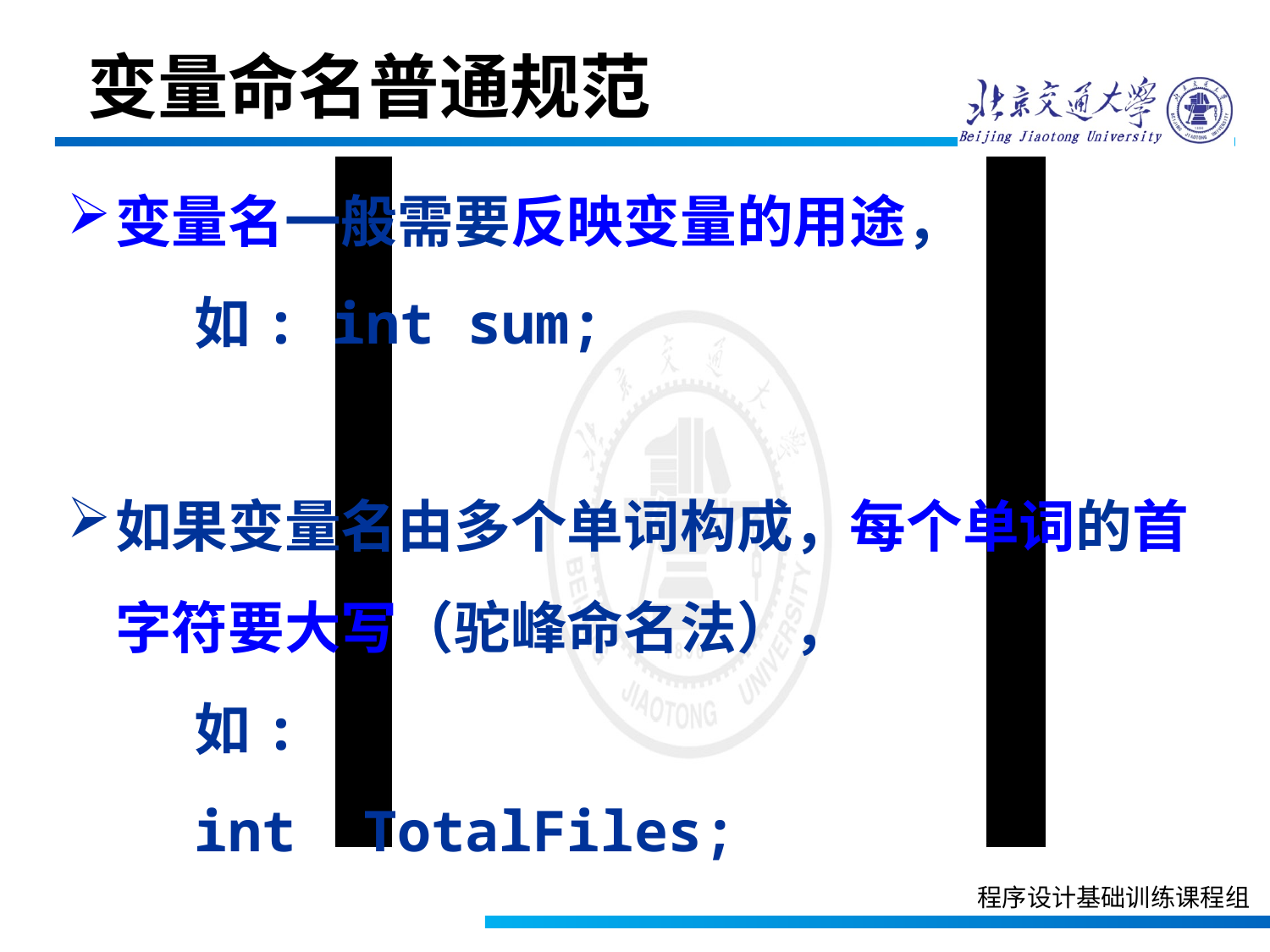

变量命名普通规范
变量名一般需要反映变量的用途，
如: int sum;

如果变量名由多个单词构成，每个单词的首字符要大写（驼峰命名法），
如:
int  TotalFiles;
程序设计基础训练课程组